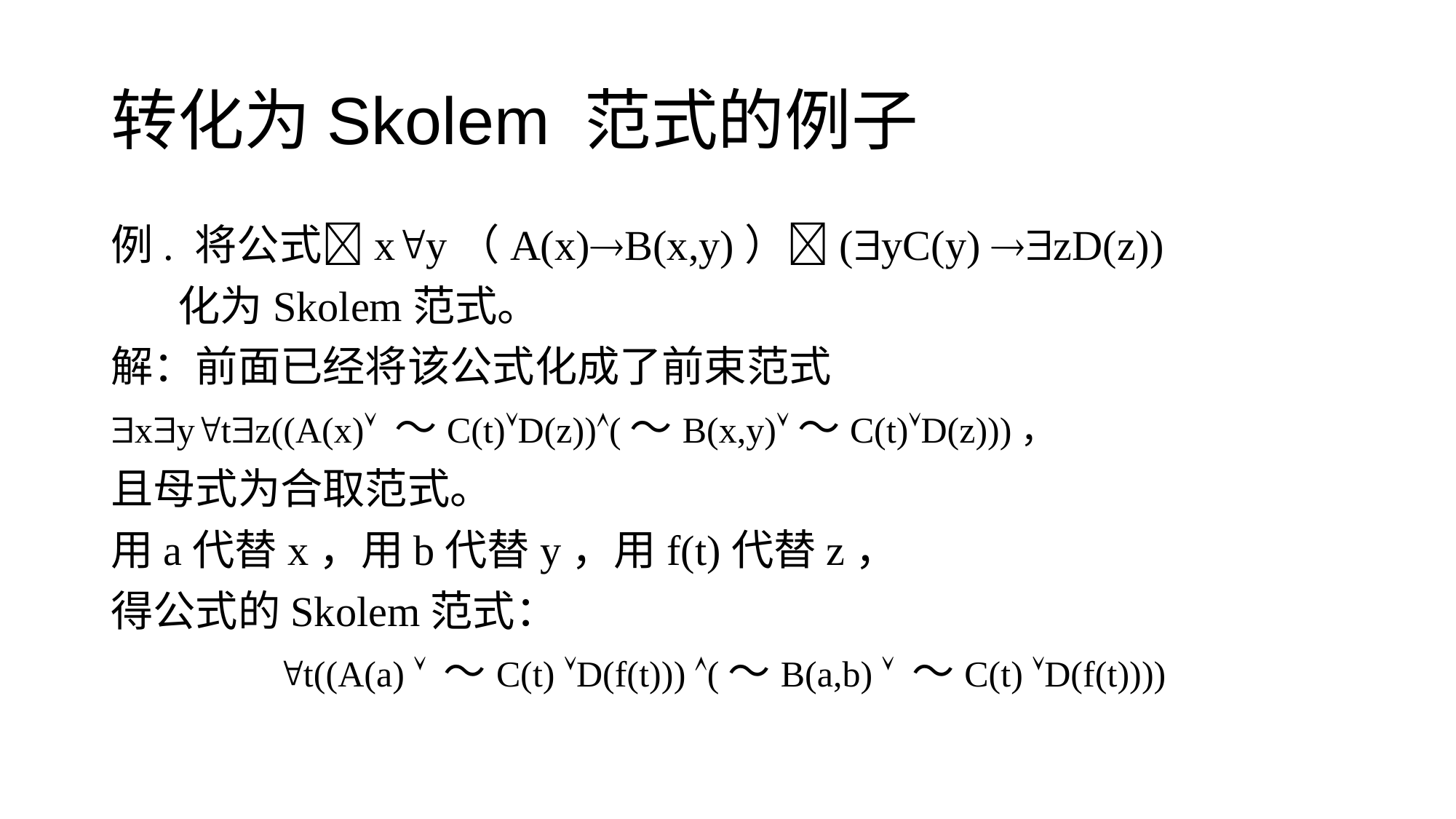

# 转化为Skolem 范式的例子
例. 将公式∀x∀y（A(x)→B(x,y)）→(∃yC(y) →∃zD(z))
      化为Skolem范式。
解：前面已经将该公式化成了前束范式
∃x∃y∀t∃z((A(x)∨ ～C(t)∨D(z))∧(～B(x,y)∨～C(t)∨D(z)))，
且母式为合取范式。
用a代替x，用b代替y，用f(t)代替z，
得公式的Skolem范式：
∀t((A(a) ∨ ～C(t) ∨D(f(t))) ∧(～B(a,b) ∨ ～C(t) ∨D(f(t))))